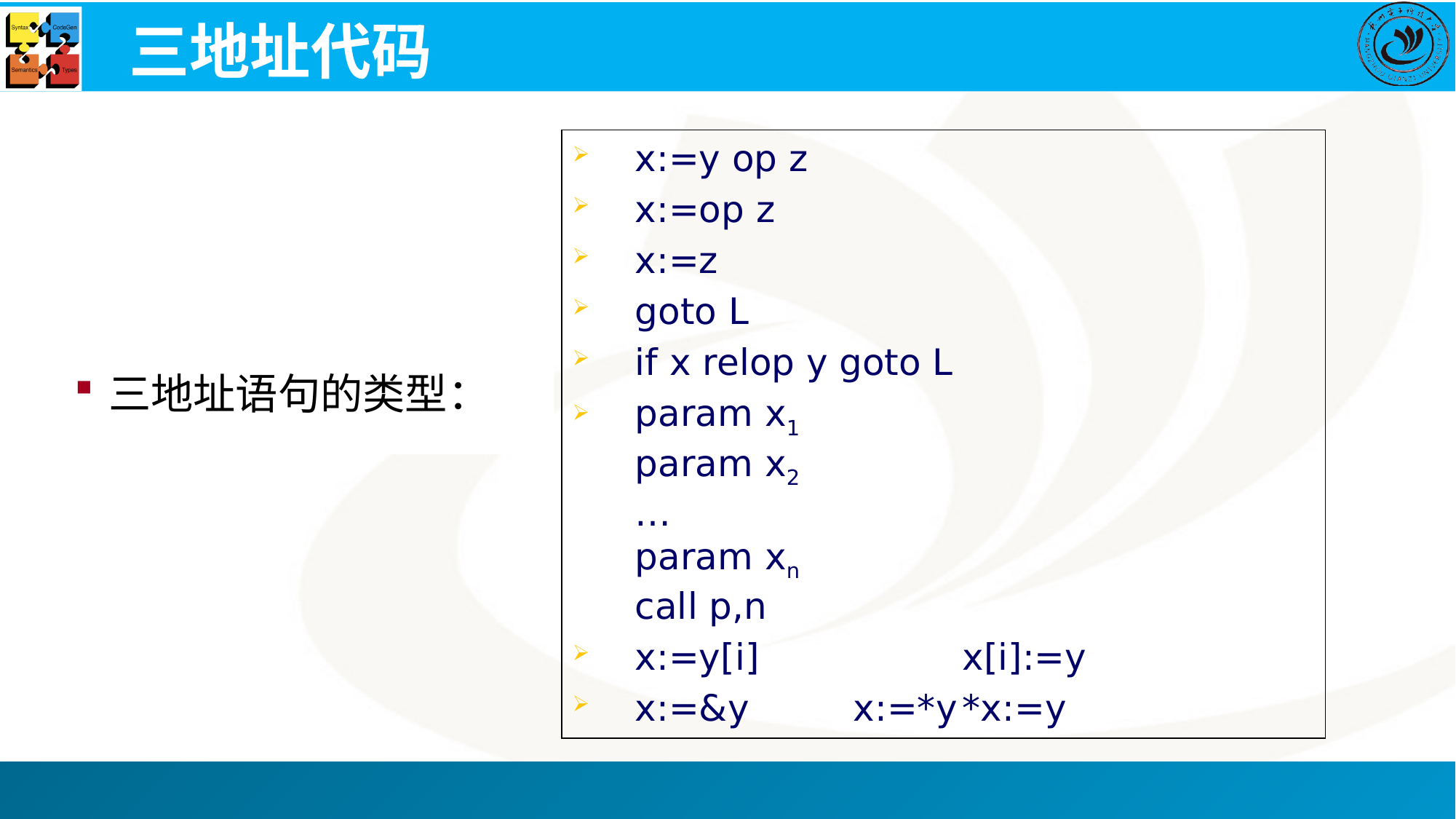

# 三地址代码
x:=y op z
x:=op z
x:=z
goto L
if x relop y goto L
param x1
param x2
…
param xn
call p,n
x:=y[i]		x[i]:=y
x:=&y		x:=*y	*x:=y
三地址语句的类型：
33